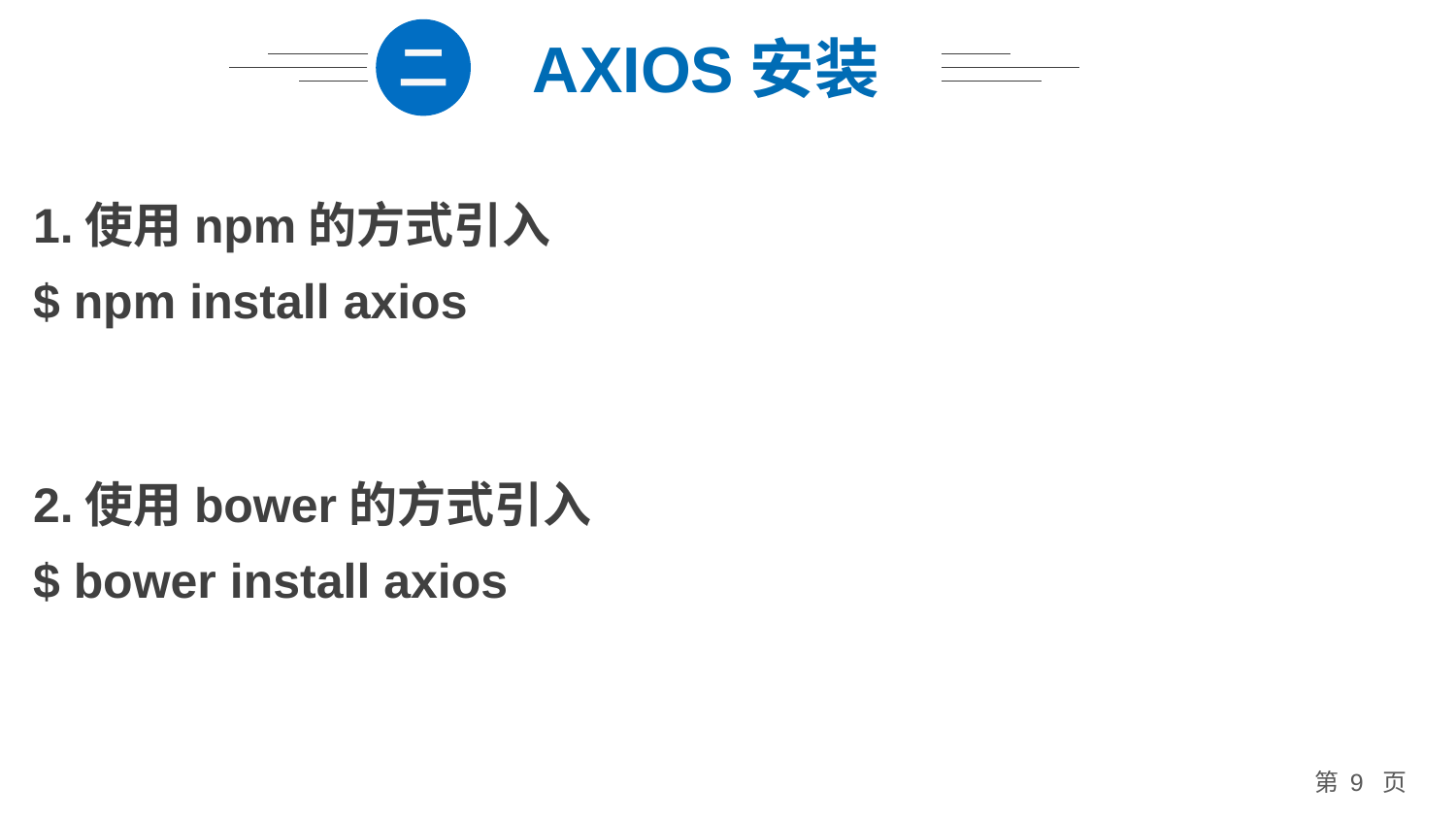

二
AXIOS安装
1.使用npm的方式引入
$ npm install axios
2.使用bower的方式引入
$ bower install axios